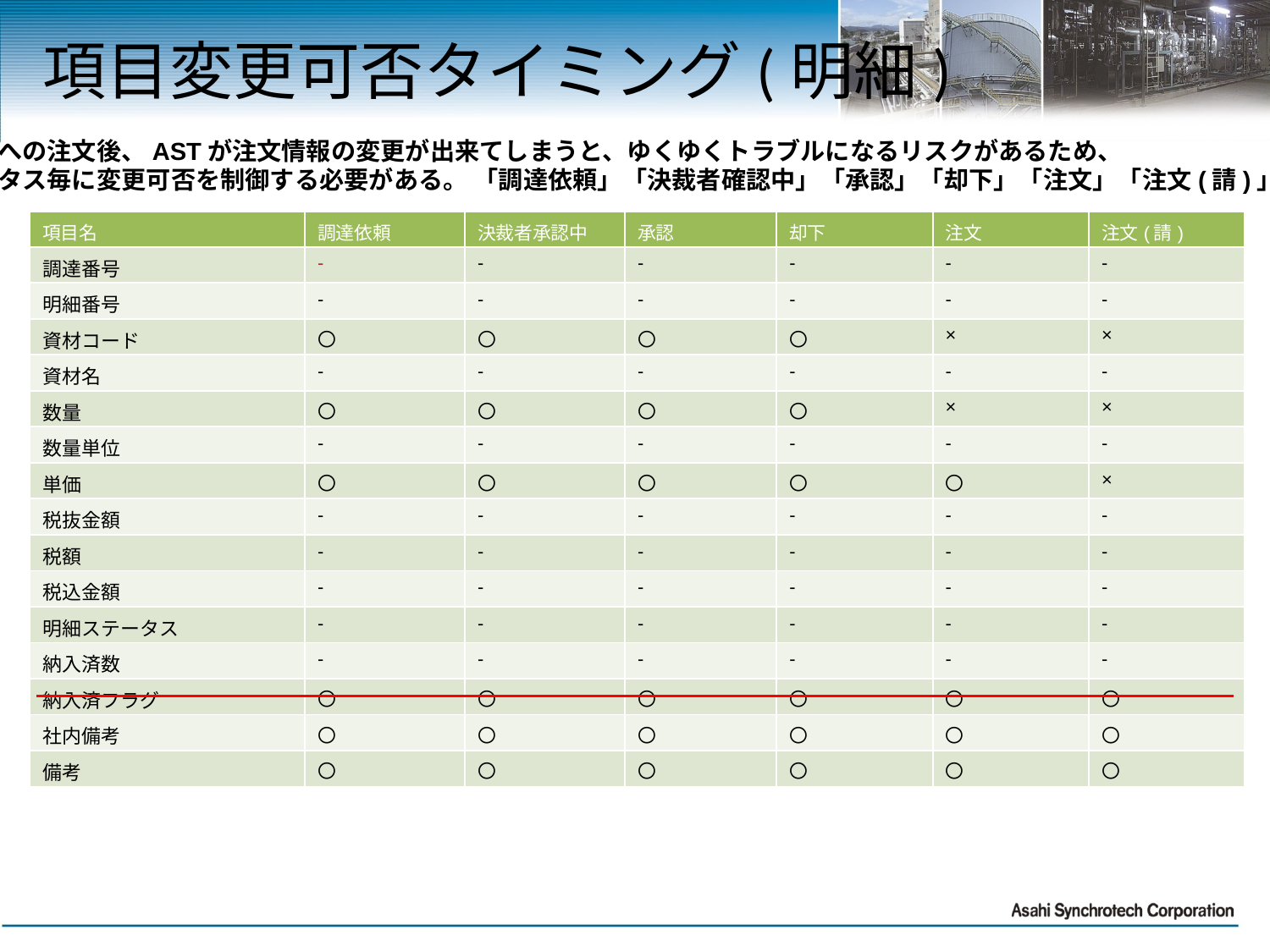

# 項目変更可否タイミング(明細)
仕入先への注文後、ASTが注文情報の変更が出来てしまうと、ゆくゆくトラブルになるリスクがあるため、
ステータス毎に変更可否を制御する必要がある。 「調達依頼」「決裁者確認中」「承認」「却下」「注文」「注文(請)」
| 項目名 | 調達依頼 | 決裁者承認中 | 承認 | 却下 | 注文 | 注文(請) |
| --- | --- | --- | --- | --- | --- | --- |
| 調達番号 | - | - | - | - | - | - |
| 明細番号 | - | - | - | - | - | - |
| 資材コード | 〇 | 〇 | 〇 | 〇 | × | × |
| 資材名 | - | - | - | - | - | - |
| 数量 | 〇 | 〇 | 〇 | 〇 | × | × |
| 数量単位 | - | - | - | - | - | - |
| 単価 | 〇 | 〇 | 〇 | 〇 | 〇 | × |
| 税抜金額 | - | - | - | - | - | - |
| 税額 | - | - | - | - | - | - |
| 税込金額 | - | - | - | - | - | - |
| 明細ステータス | - | - | - | - | - | - |
| 納入済数 | - | - | - | - | - | - |
| 納入済フラグ | 〇 | 〇 | 〇 | 〇 | 〇 | 〇 |
| 社内備考 | 〇 | 〇 | 〇 | 〇 | 〇 | 〇 |
| 備考 | 〇 | 〇 | 〇 | 〇 | 〇 | 〇 |